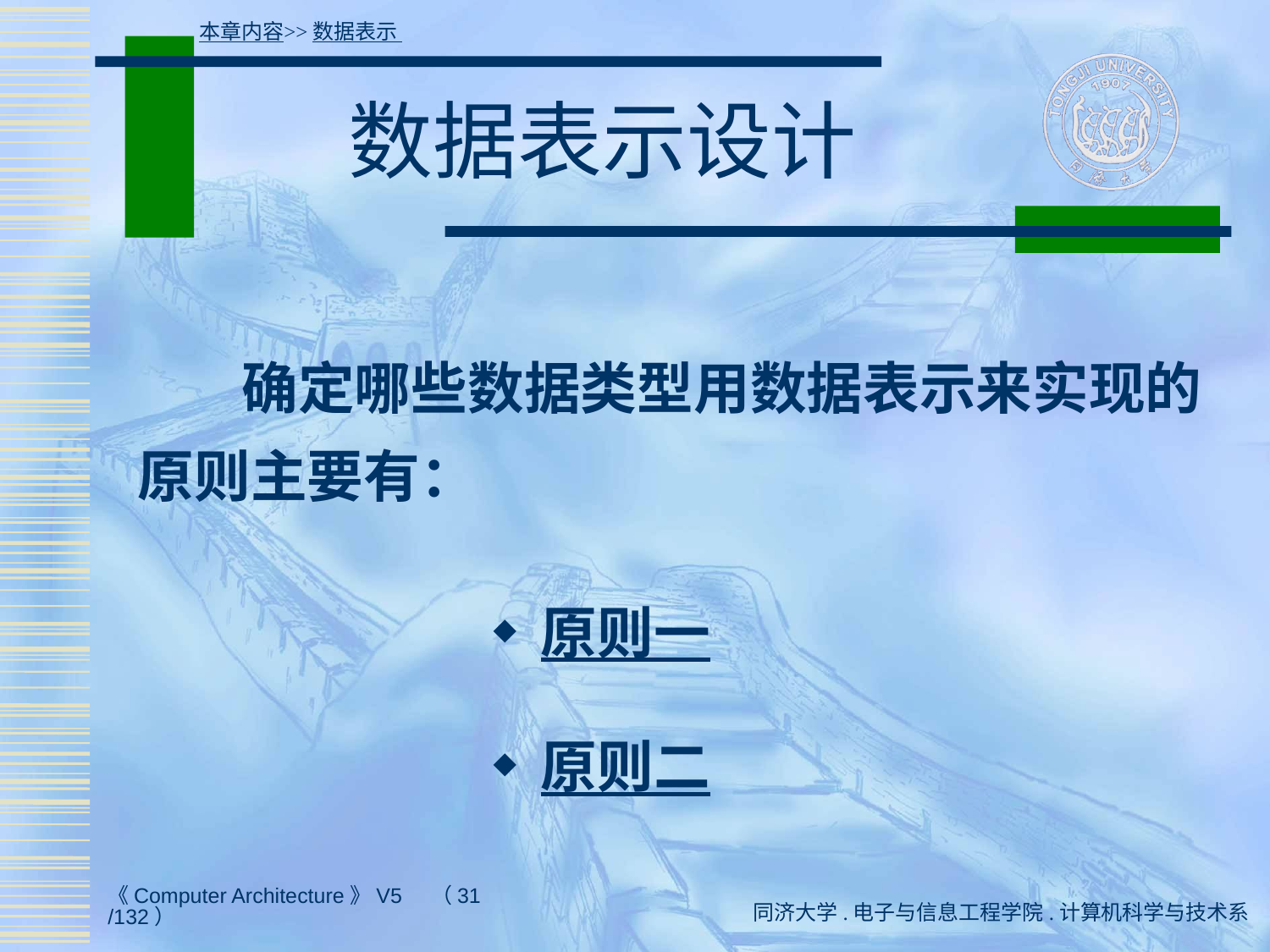

本章内容>>数据表示
# 数据表示设计
       确定哪些数据类型用数据表示来实现的原则主要有：
原则一
原则二